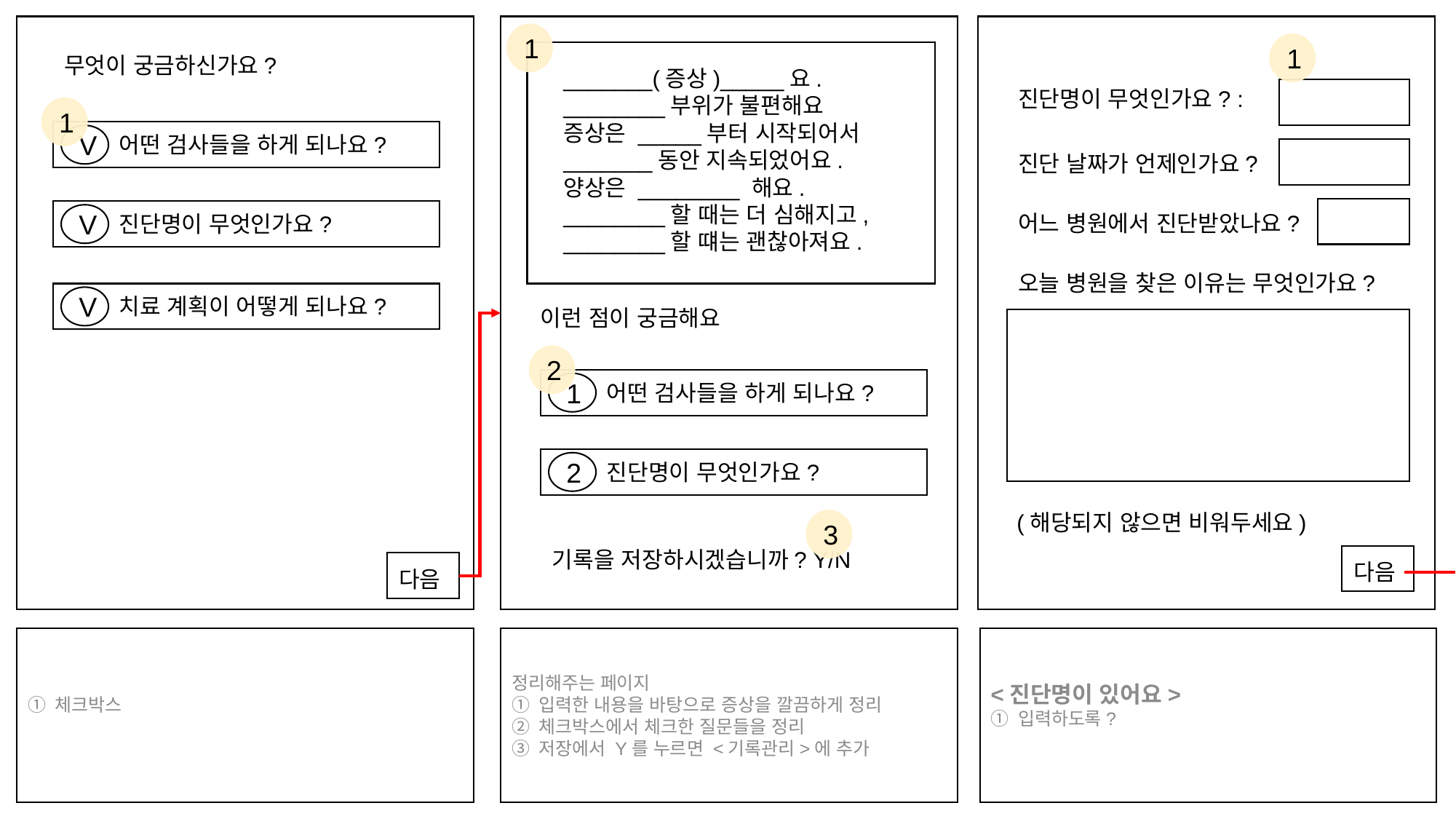

1
1

무엇이 궁금하신가요?
_______(증상)_____요.
________부위가 불편해요
증상은 _____부터 시작되어서
_______동안 지속되었어요.
양상은 ________ 해요.
________할 때는 더 심해지고, ________할 떄는 괜찮아져요.
진단명이 무엇인가요? :

1

V
어떤 검사들을 하게 되나요?

진단 날짜가 언제인가요?

어느 병원에서 진단받았나요?
V
진단명이 무엇인가요?
오늘 병원을 찾은 이유는 무엇인가요?

V
치료 계획이 어떻게 되나요?
이런 점이 궁금해요

2

1
어떤 검사들을 하게 되나요?

2
진단명이 무엇인가요?
(해당되지 않으면 비워두세요)
3
기록을 저장하시겠습니까? Y/N

다음
다음
체크박스

정리해주는 페이지
입력한 내용을 바탕으로 증상을 깔끔하게 정리
체크박스에서 체크한 질문들을 정리
저장에서 Y를 누르면 <기록관리>에 추가

<진단명이 있어요>
입력하도록?